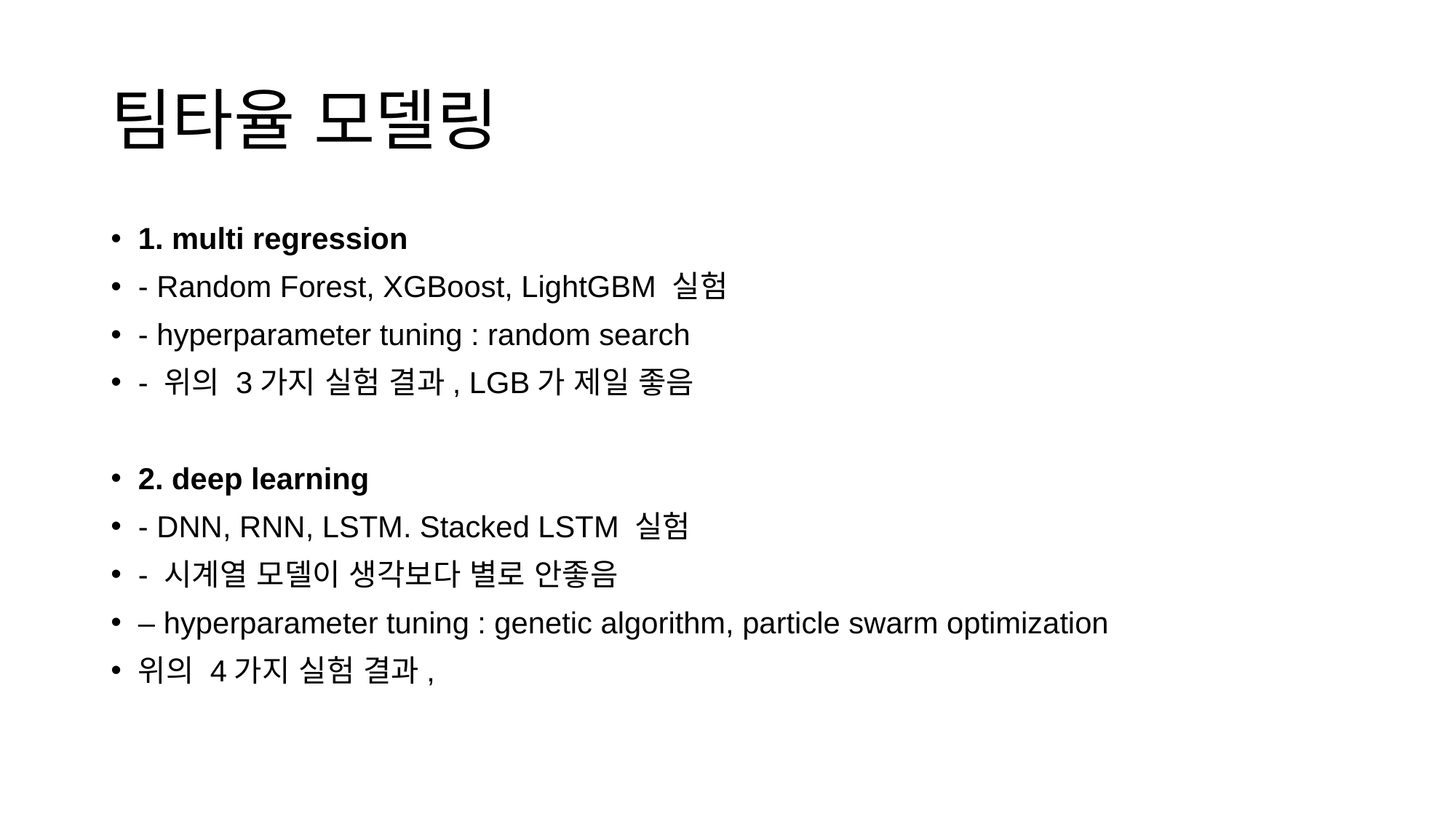

# 팀타율 모델링
1. multi regression
- Random Forest, XGBoost, LightGBM 실험
- hyperparameter tuning : random search
- 위의 3가지 실험 결과, LGB가 제일 좋음

2. deep learning
- DNN, RNN, LSTM. Stacked LSTM 실험
- 시계열 모델이 생각보다 별로 안좋음
– hyperparameter tuning : genetic algorithm, particle swarm optimization
위의 4가지 실험 결과,